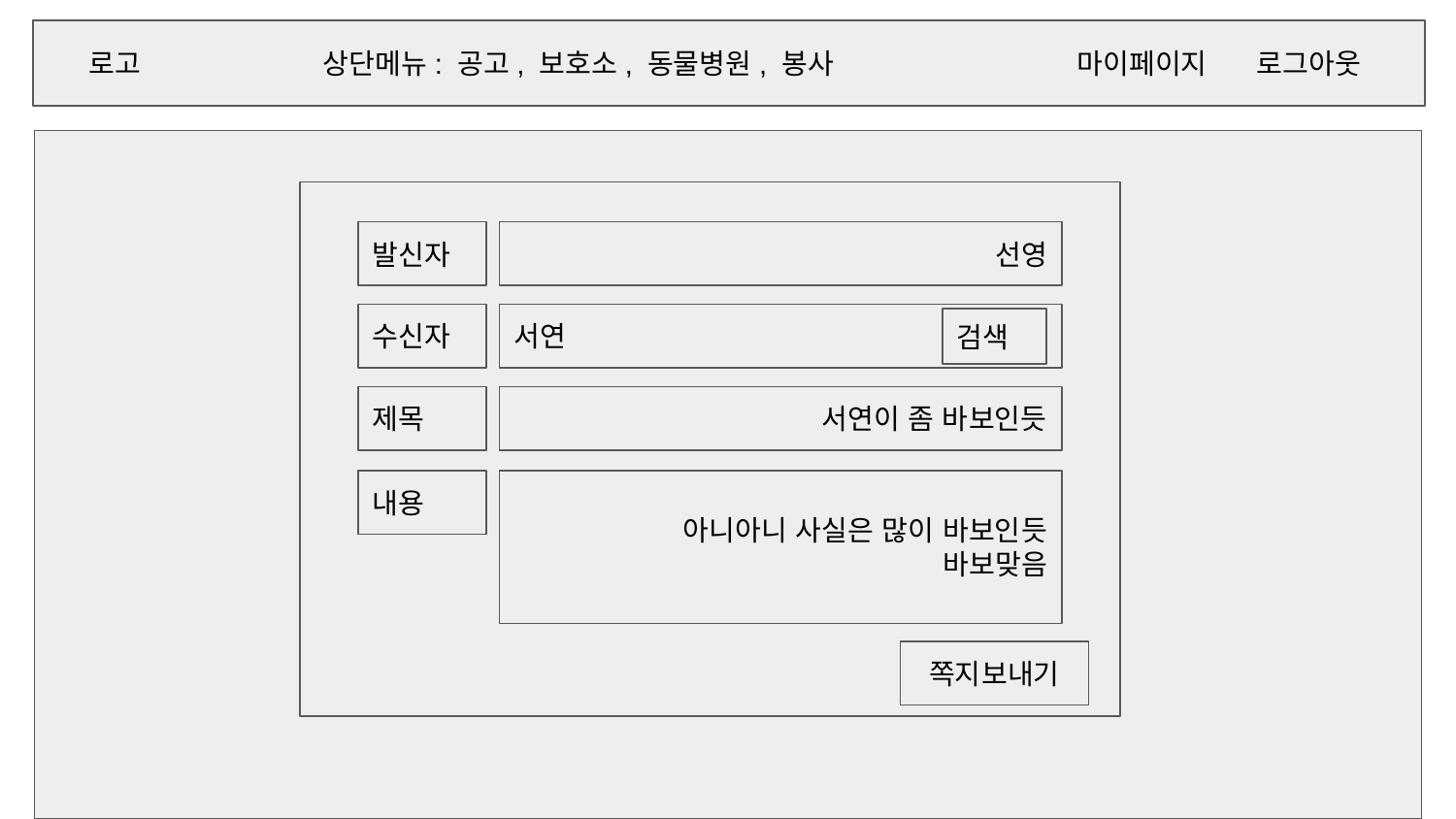

로고
상단메뉴: 공고, 보호소, 동물병원, 봉사
마이페이지
로그아웃

선영
발신자
서연
수신자
검색
서연이 좀 바보인듯
제목
아니아니 사실은 많이 바보인듯
바보맞음
내용
쪽지보내기